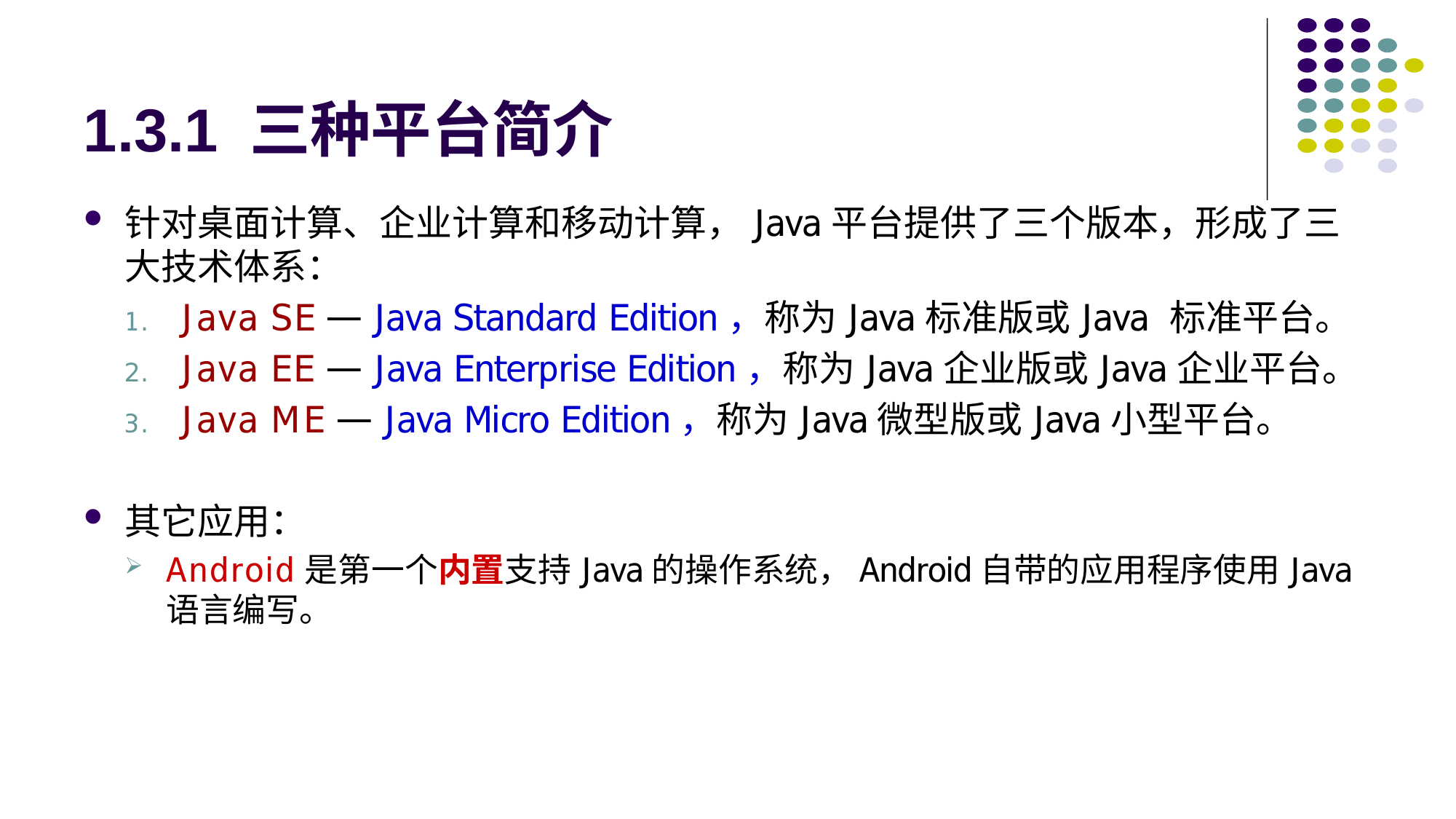

# 1.3.1 三种平台简介
针对桌面计算、企业计算和移动计算，Java平台提供了三个版本，形成了三大技术体系：
Java SE — Java Standard Edition，称为Java标准版或Java 标准平台。
Java EE — Java Enterprise Edition，称为Java企业版或Java企业平台。
Java ME — Java Micro Edition，称为Java微型版或Java小型平台。

其它应用：
Android是第一个内置支持Java的操作系统，Android自带的应用程序使用Java语言编写。

22